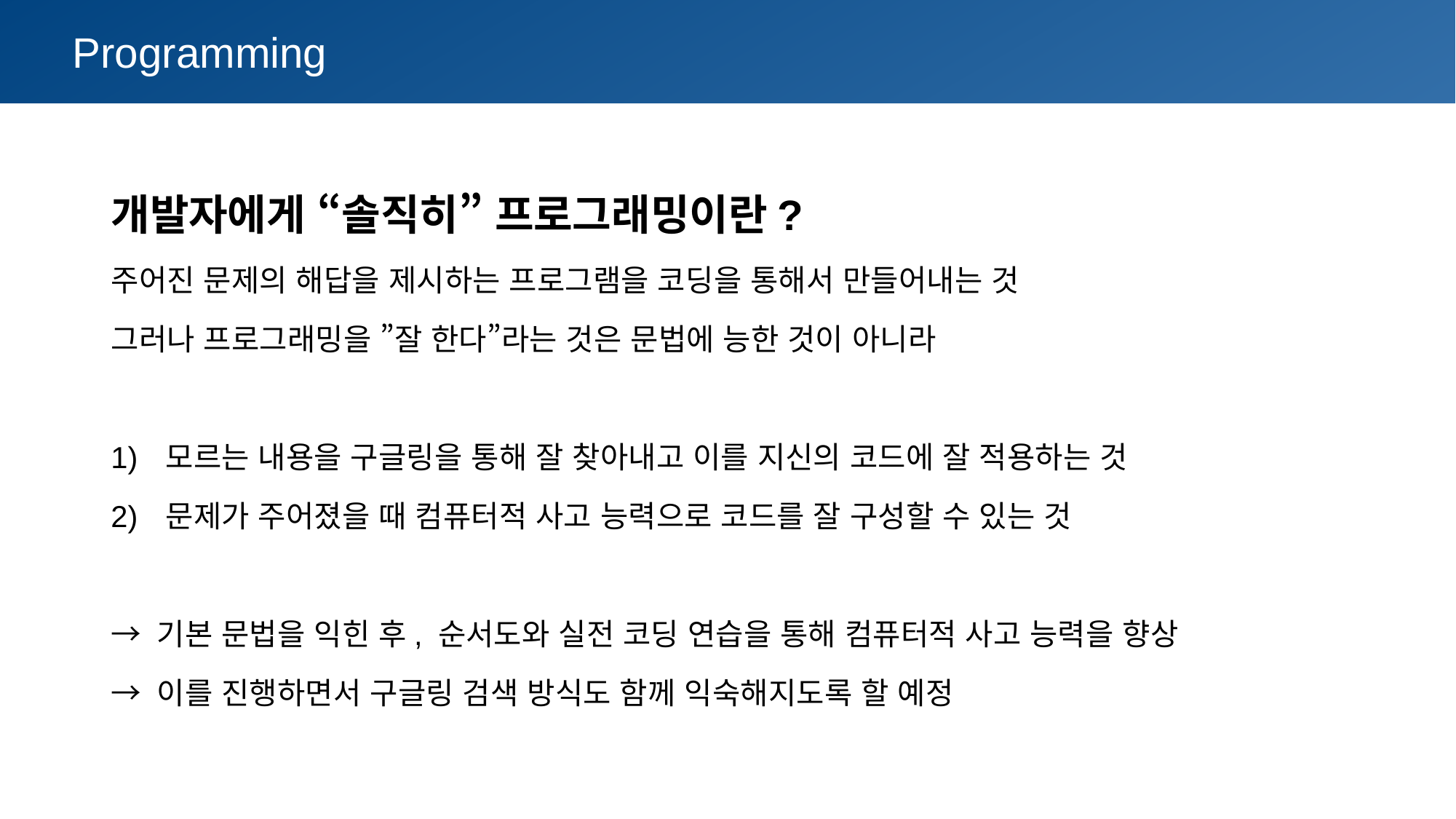

Programming
개발자에게 “솔직히” 프로그래밍이란?
주어진 문제의 해답을 제시하는 프로그램을 코딩을 통해서 만들어내는 것
그러나 프로그래밍을 ”잘 한다”라는 것은 문법에 능한 것이 아니라

모르는 내용을 구글링을 통해 잘 찾아내고 이를 지신의 코드에 잘 적용하는 것
문제가 주어졌을 때 컴퓨터적 사고 능력으로 코드를 잘 구성할 수 있는 것

→ 기본 문법을 익힌 후, 순서도와 실전 코딩 연습을 통해 컴퓨터적 사고 능력을 향상
→ 이를 진행하면서 구글링 검색 방식도 함께 익숙해지도록 할 예정